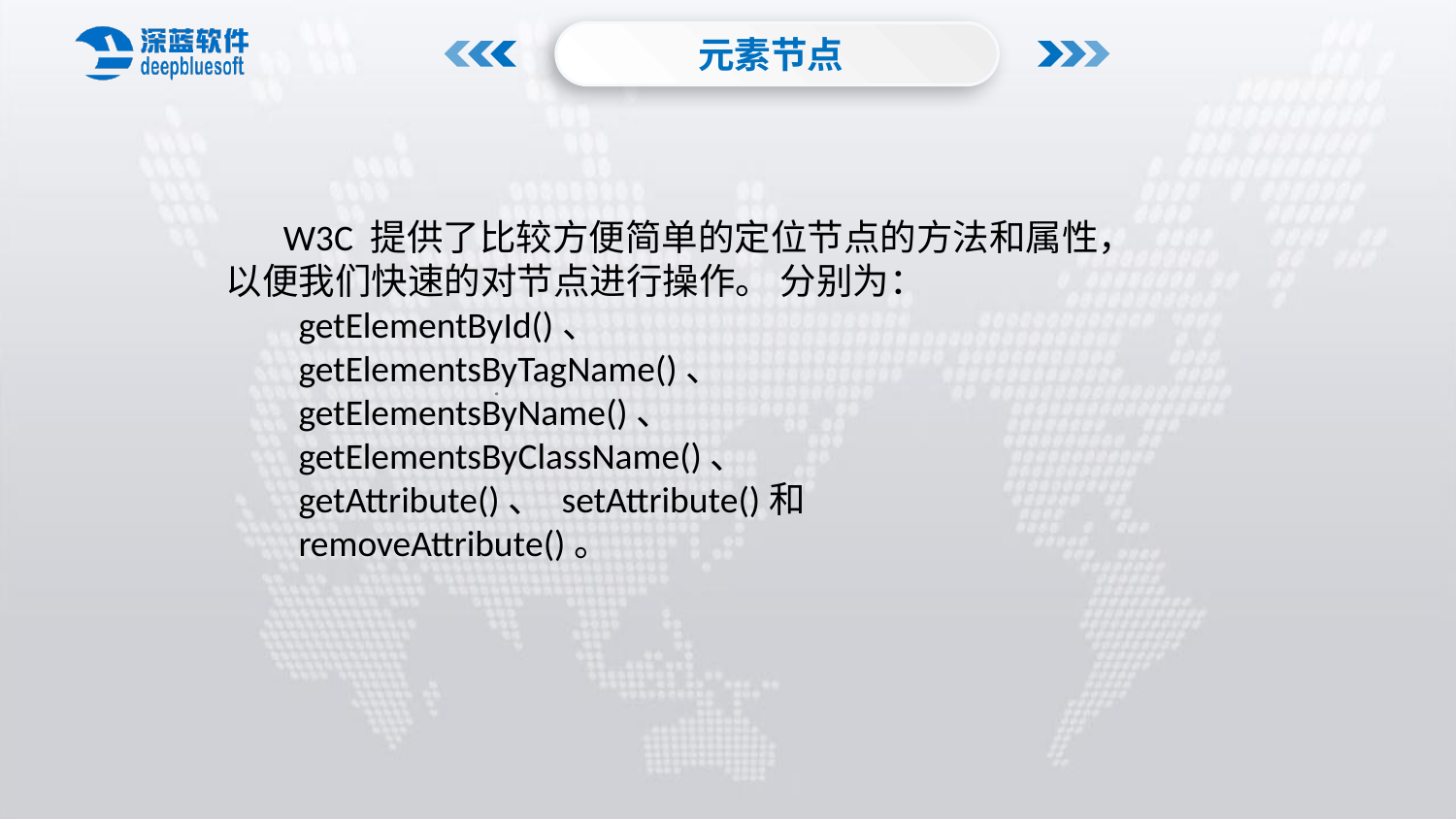

元素节点

       W3C 提供了比较方便简单的定位节点的方法和属性，以便我们快速的对节点进行操作。 分别为：
getElementById()、
getElementsByTagName()、
getElementsByName()、
getElementsByClassName()、
getAttribute()、 setAttribute()和 removeAttribute()。